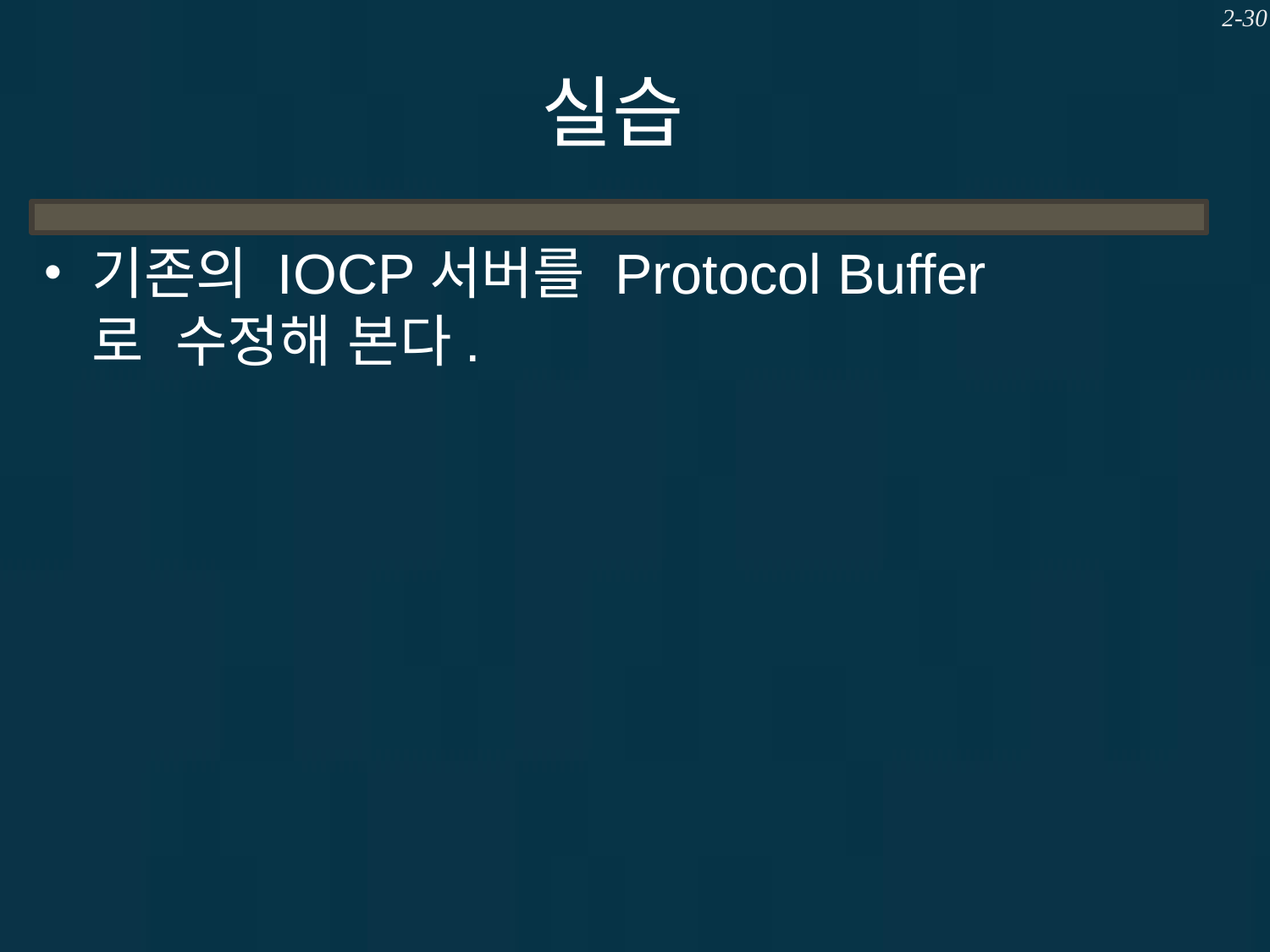

2-30
# 실습

기존의 IOCP서버를 Protocol Buffer로  수정해 본다.